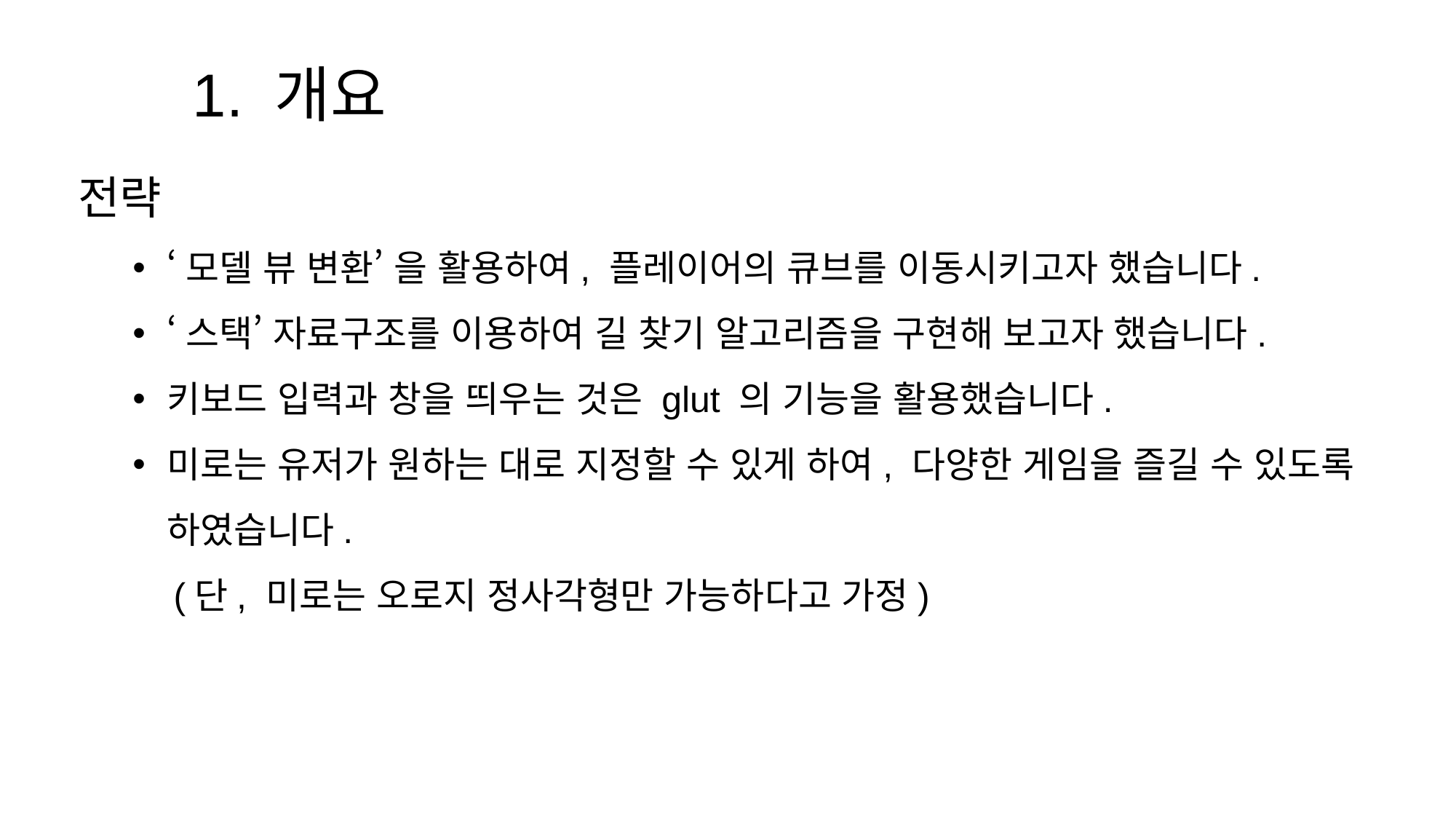

1. 개요
전략
‘모델 뷰 변환’ 을 활용하여, 플레이어의 큐브를 이동시키고자 했습니다.
‘스택’ 자료구조를 이용하여 길 찾기 알고리즘을 구현해 보고자 했습니다.
키보드 입력과 창을 띄우는 것은 glut 의 기능을 활용했습니다.
미로는 유저가 원하는 대로 지정할 수 있게 하여, 다양한 게임을 즐길 수 있도록 하였습니다.
    (단, 미로는 오로지 정사각형만 가능하다고 가정)